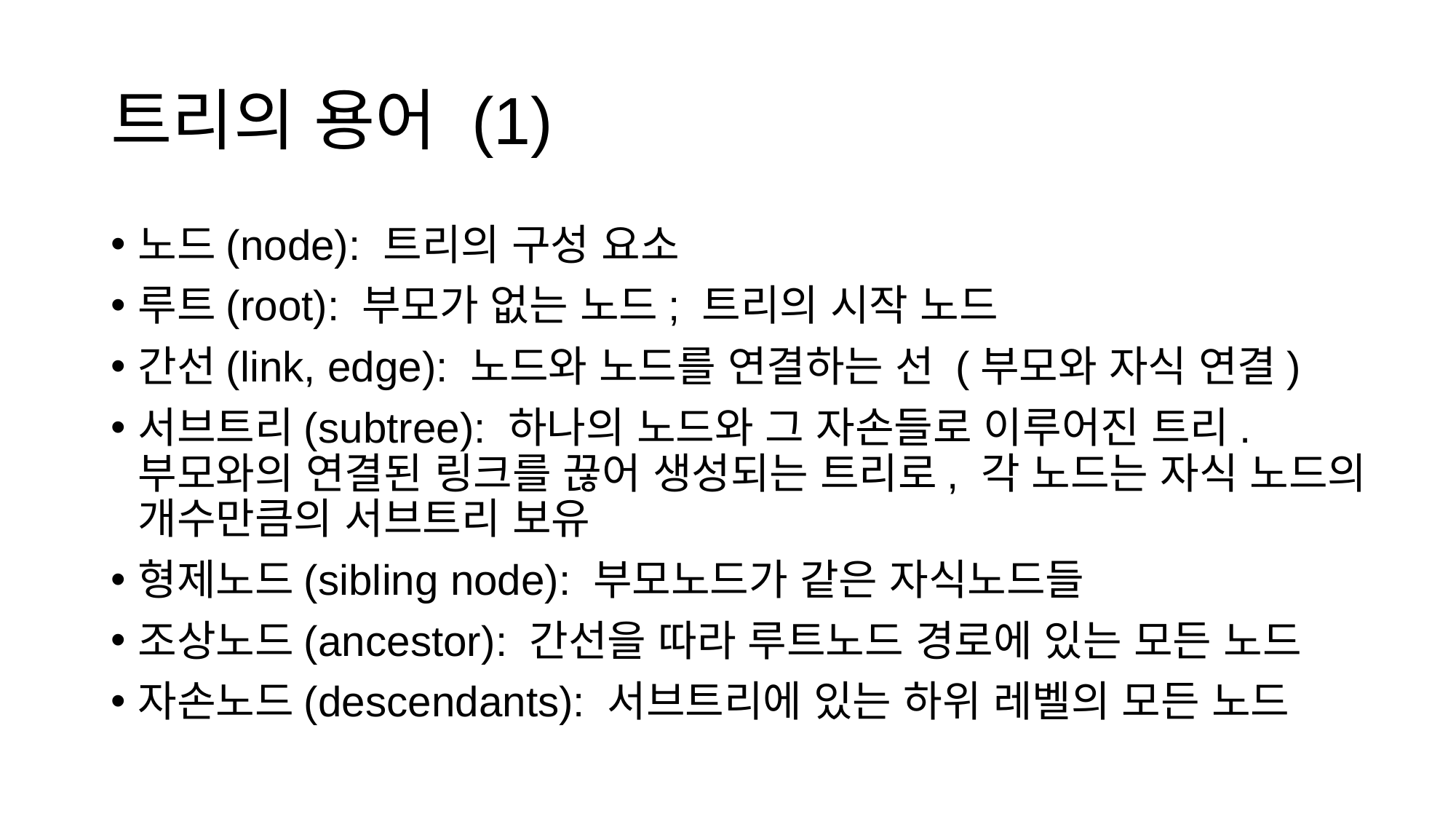

# 트리의 용어 (1)
노드(node): 트리의 구성 요소
루트(root): 부모가 없는 노드; 트리의 시작 노드
간선(link, edge): 노드와 노드를 연결하는 선 (부모와 자식 연결)
서브트리(subtree): 하나의 노드와 그 자손들로 이루어진 트리. 부모와의 연결된 링크를 끊어 생성되는 트리로, 각 노드는 자식 노드의 개수만큼의 서브트리 보유
형제노드(sibling node): 부모노드가 같은 자식노드들
조상노드(ancestor): 간선을 따라 루트노드 경로에 있는 모든 노드
자손노드(descendants): 서브트리에 있는 하위 레벨의 모든 노드